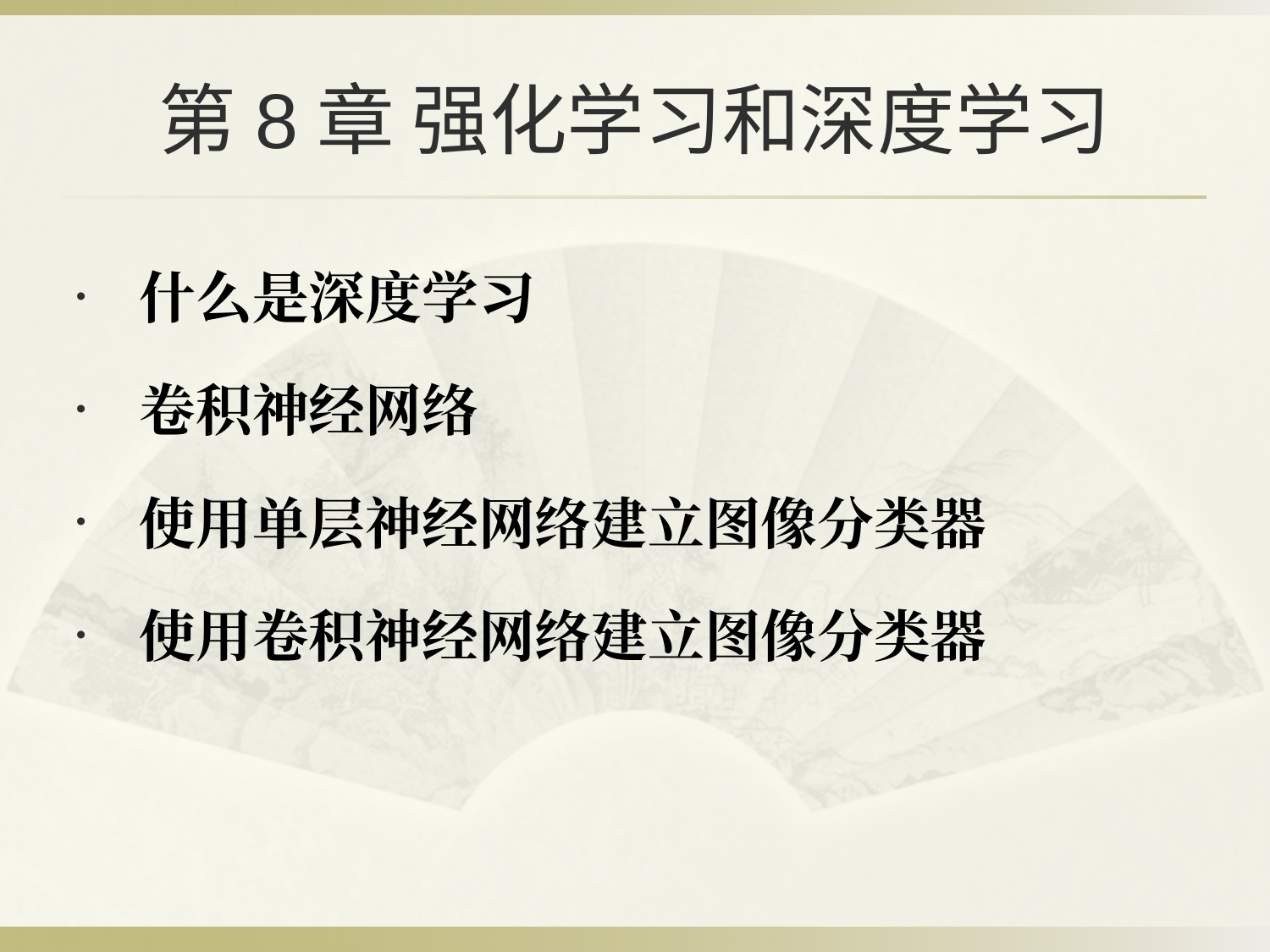

# 第8章 强化学习和深度学习
什么是深度学习
卷积神经网络
使用单层神经网络建立图像分类器
使用卷积神经网络建立图像分类器